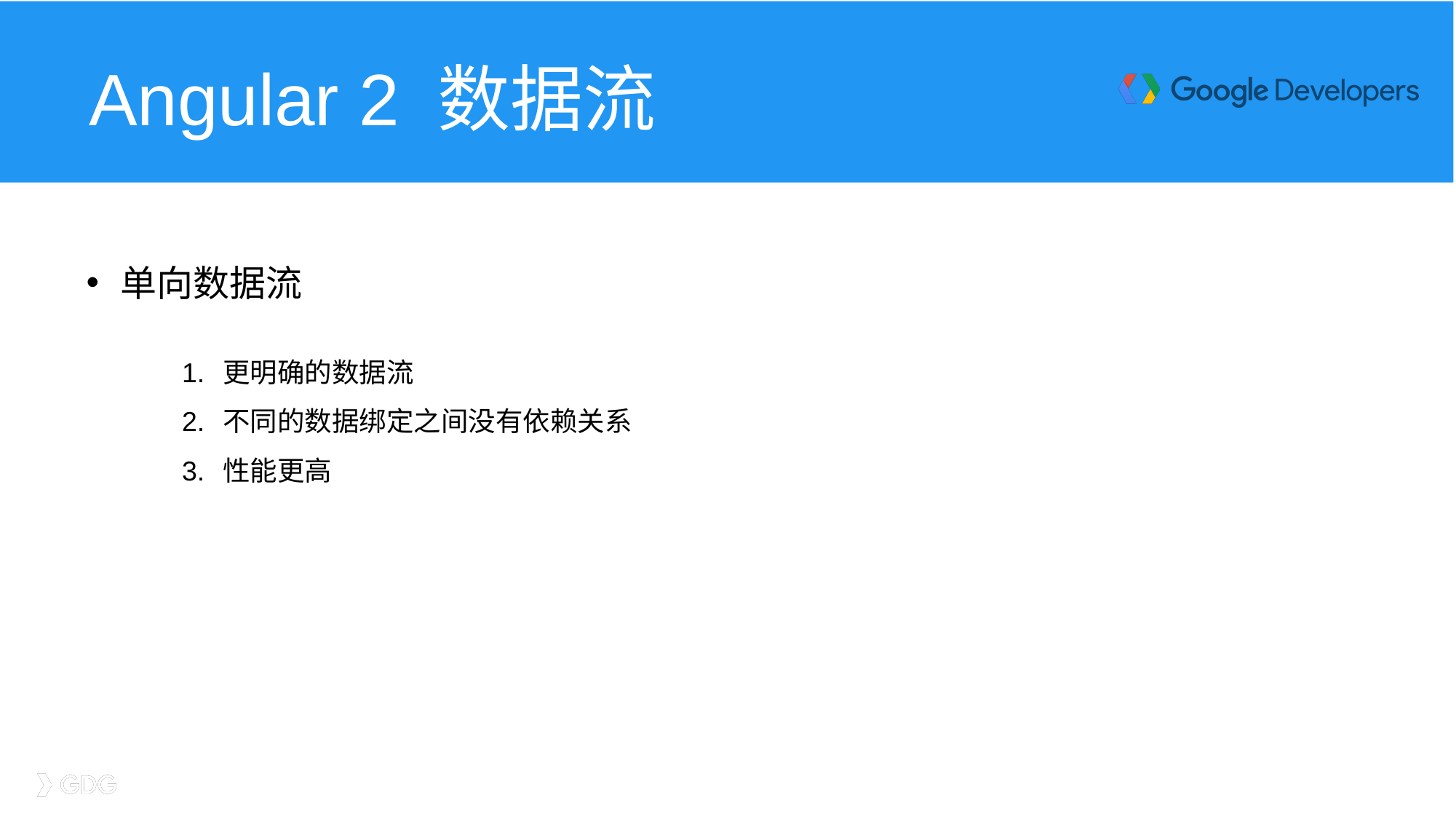

# Angular 2 数据流
单向数据流
更明确的数据流
不同的数据绑定之间没有依赖关系
性能更高